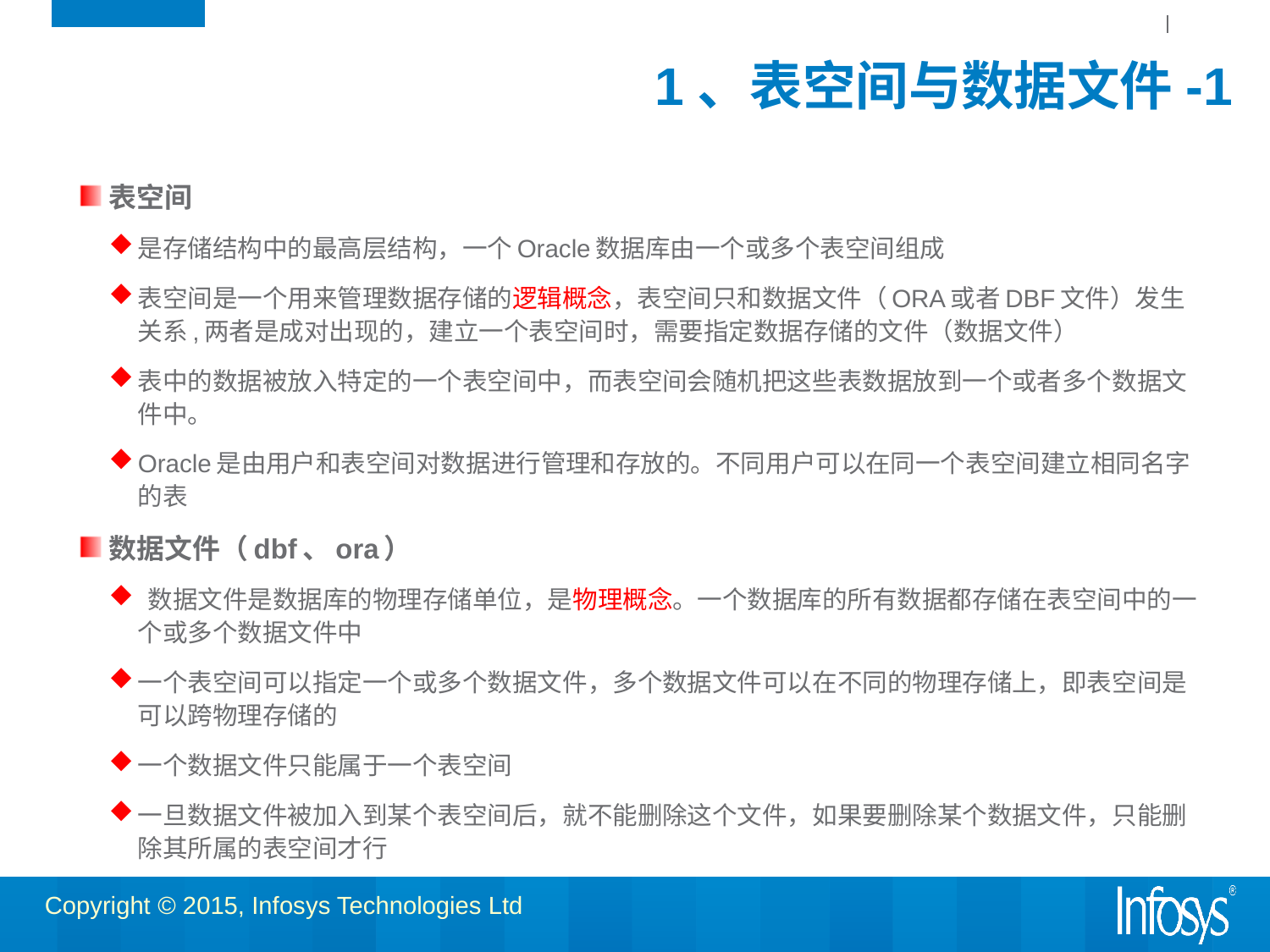

# 1、表空间与数据文件-1
表空间
是存储结构中的最高层结构，一个Oracle数据库由一个或多个表空间组成
表空间是一个用来管理数据存储的逻辑概念，表空间只和数据文件（ORA或者DBF文件）发生关系,两者是成对出现的，建立一个表空间时，需要指定数据存储的文件（数据文件）
表中的数据被放入特定的一个表空间中，而表空间会随机把这些表数据放到一个或者多个数据文件中。
Oracle是由用户和表空间对数据进行管理和存放的。不同用户可以在同一个表空间建立相同名字的表
数据文件（dbf、ora）
 数据文件是数据库的物理存储单位，是物理概念。一个数据库的所有数据都存储在表空间中的一个或多个数据文件中
一个表空间可以指定一个或多个数据文件，多个数据文件可以在不同的物理存储上，即表空间是可以跨物理存储的
一个数据文件只能属于一个表空间
一旦数据文件被加入到某个表空间后，就不能删除这个文件，如果要删除某个数据文件，只能删除其所属的表空间才行